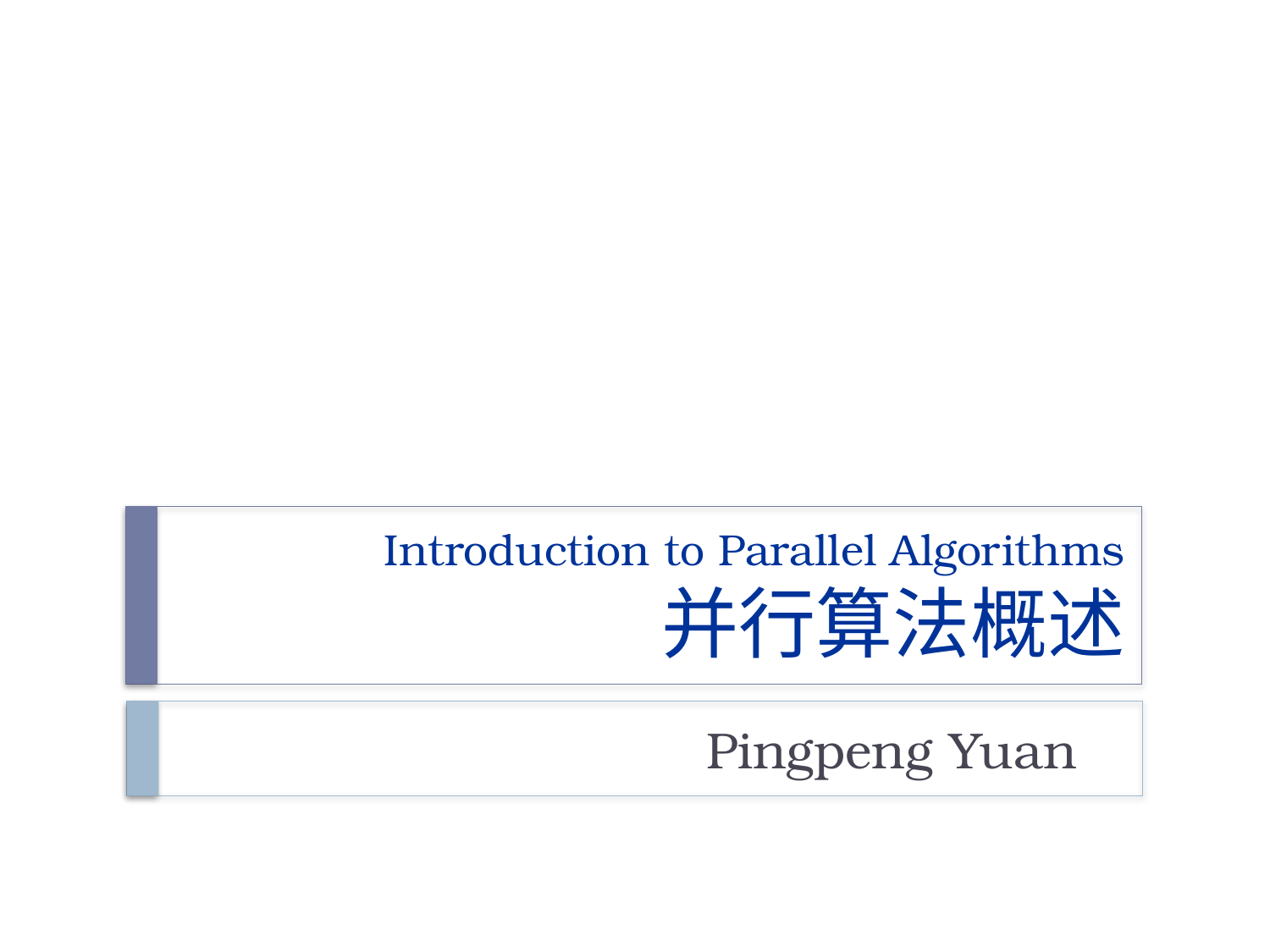

# Introduction to Parallel Algorithms 并行算法概述
Pingpeng Yuan